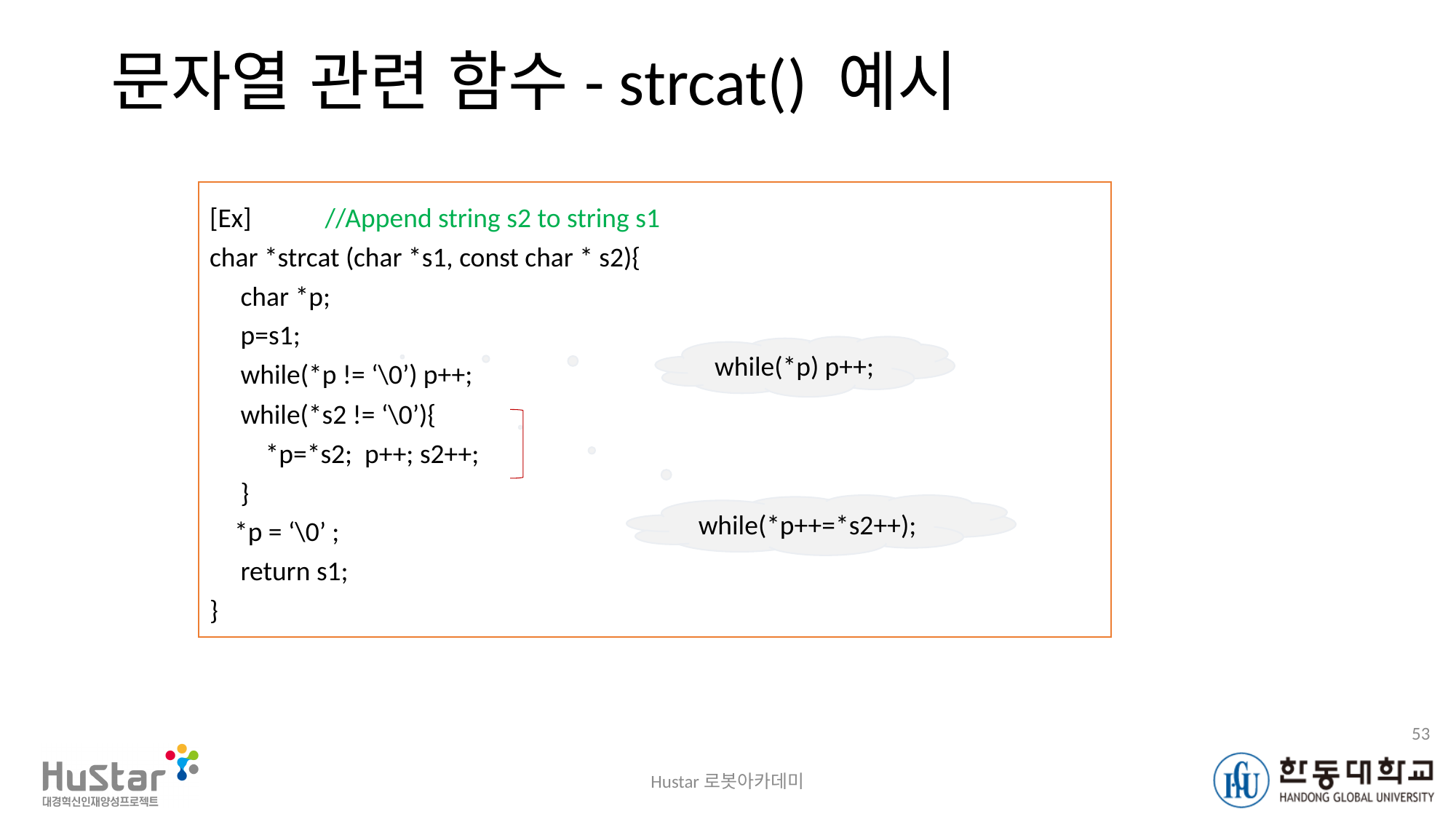

# 문자열 관련 함수- strcat() 예시

[Ex] 	 //Append string s2 to string s1
char *strcat (char *s1, const char * s2){
     char *p;
     p=s1;
     while(*p != ‘\0’) p++;
     while(*s2 != ‘\0’){
         *p=*s2;  p++; s2++;
     }
    *p = ‘\0’ ;
     return s1;
}
while(*p) p++;

while(*p++=*s2++);
53
Hustar로봇아카데미